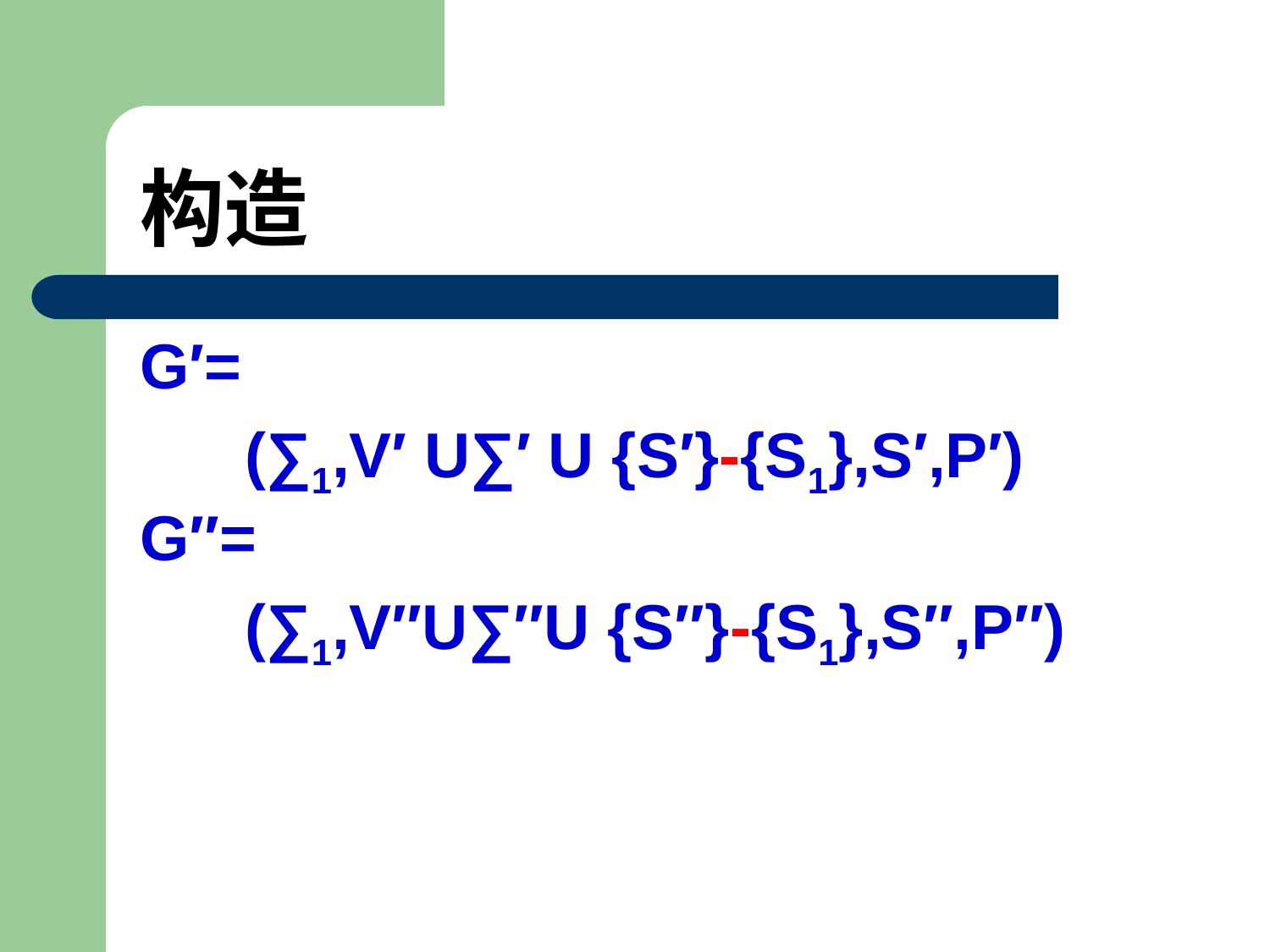

# 构造
G′=
      (∑1,V′ U∑′ U {S′}-{S1},S′,P′)
G″=
      (∑1,V″U∑″U {S″}-{S1},S″,P″)